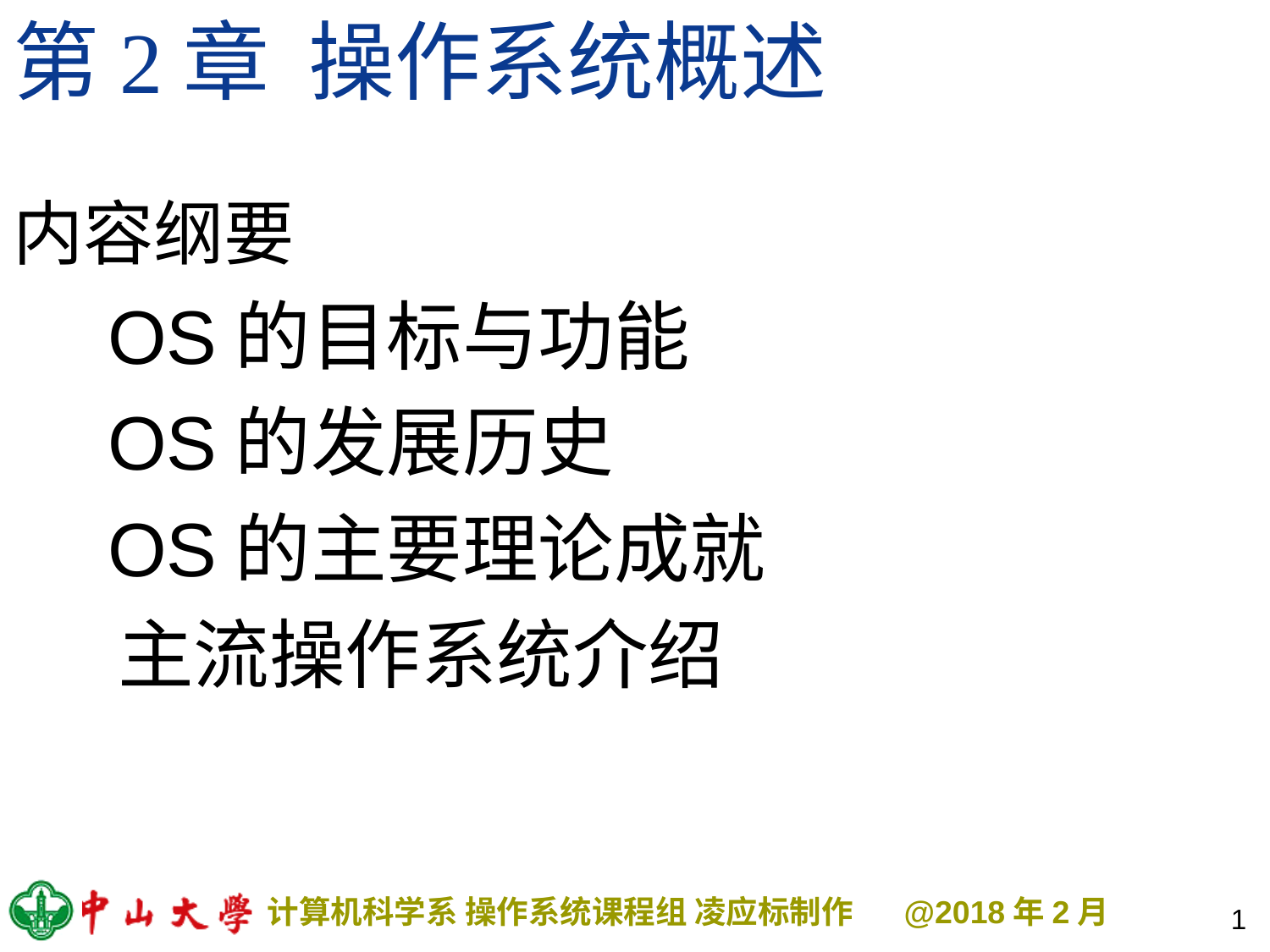

# 第2章  操作系统概述
内容纲要
  OS的目标与功能
  OS的发展历史
  OS的主要理论成就
  主流操作系统介绍
1